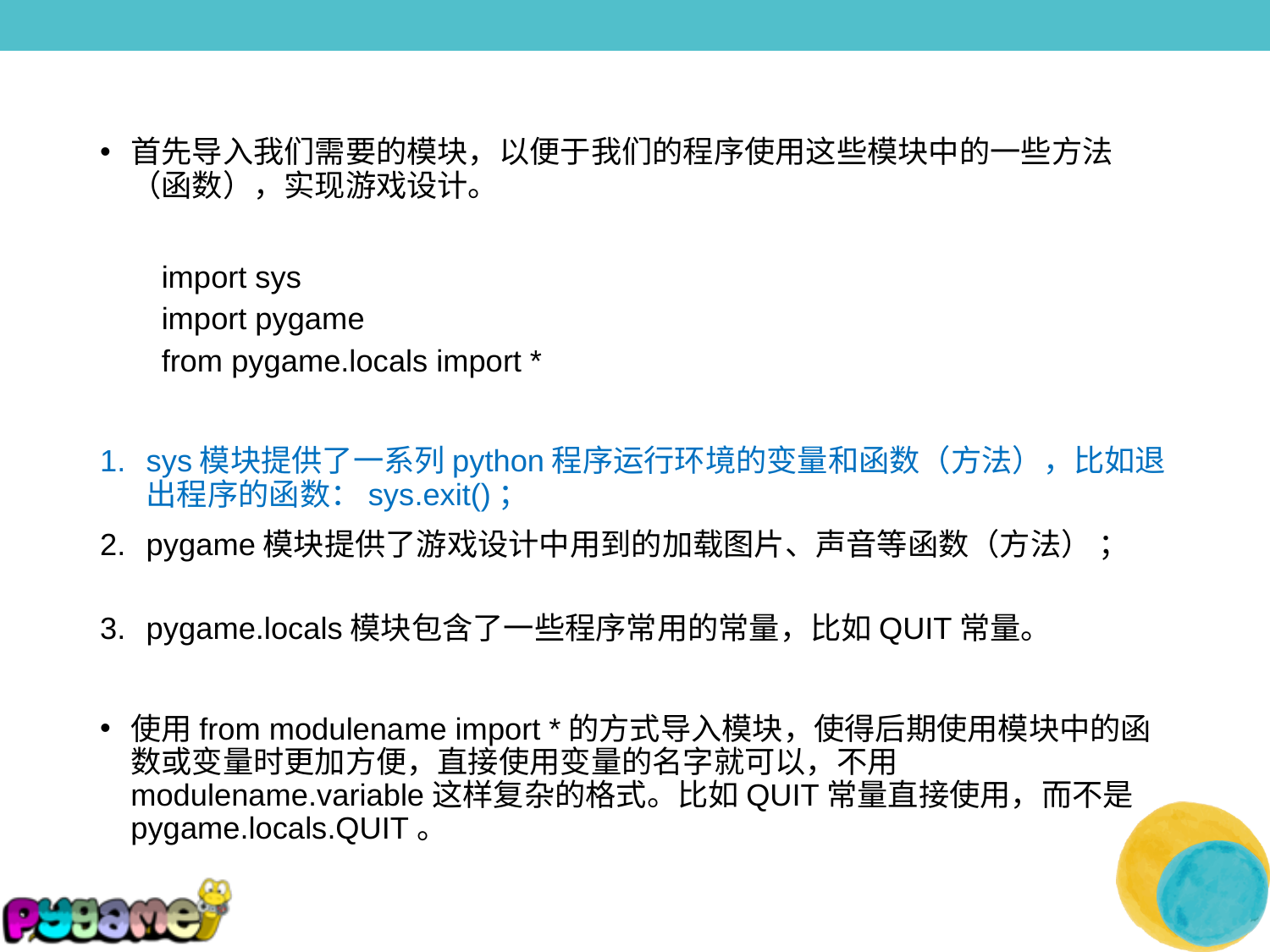

首先导入我们需要的模块，以便于我们的程序使用这些模块中的一些方法（函数），实现游戏设计。

import sys
import pygame
from pygame.locals import *

sys模块提供了一系列python程序运行环境的变量和函数（方法），比如退出程序的函数：sys.exit()；
pygame模块提供了游戏设计中用到的加载图片、声音等函数（方法） ；
pygame.locals模块包含了一些程序常用的常量，比如QUIT常量。

使用from modulename import *的方式导入模块，使得后期使用模块中的函数或变量时更加方便，直接使用变量的名字就可以，不用modulename.variable这样复杂的格式。比如QUIT常量直接使用，而不是pygame.locals.QUIT。